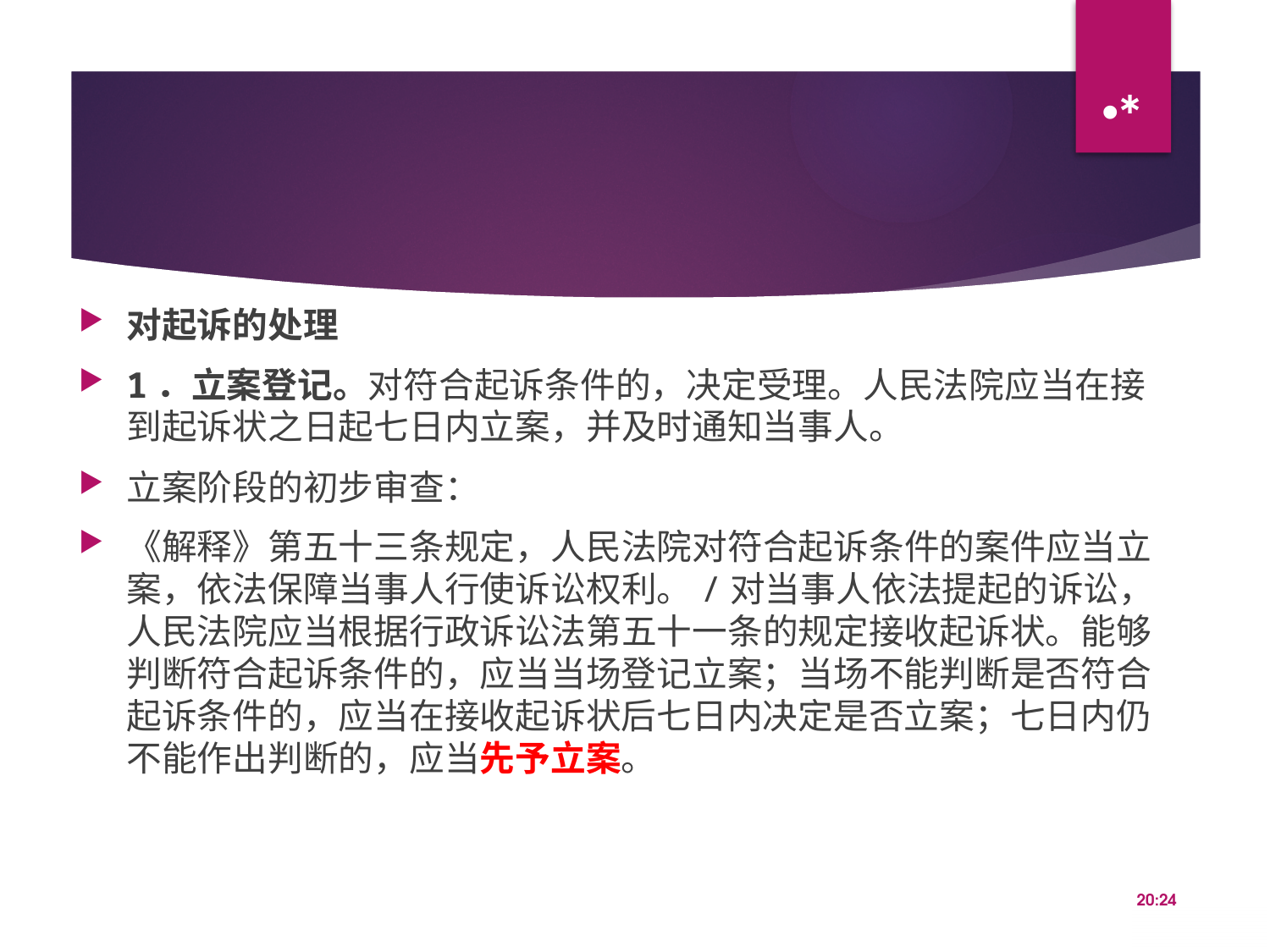

*
#
对起诉的处理
1．立案登记。对符合起诉条件的，决定受理。人民法院应当在接到起诉状之日起七日内立案，并及时通知当事人。
立案阶段的初步审查：
《解释》第五十三条规定，人民法院对符合起诉条件的案件应当立案，依法保障当事人行使诉讼权利。/对当事人依法提起的诉讼，人民法院应当根据行政诉讼法第五十一条的规定接收起诉状。能够判断符合起诉条件的，应当当场登记立案；当场不能判断是否符合起诉条件的，应当在接收起诉状后七日内决定是否立案；七日内仍不能作出判断的，应当先予立案。

20:24